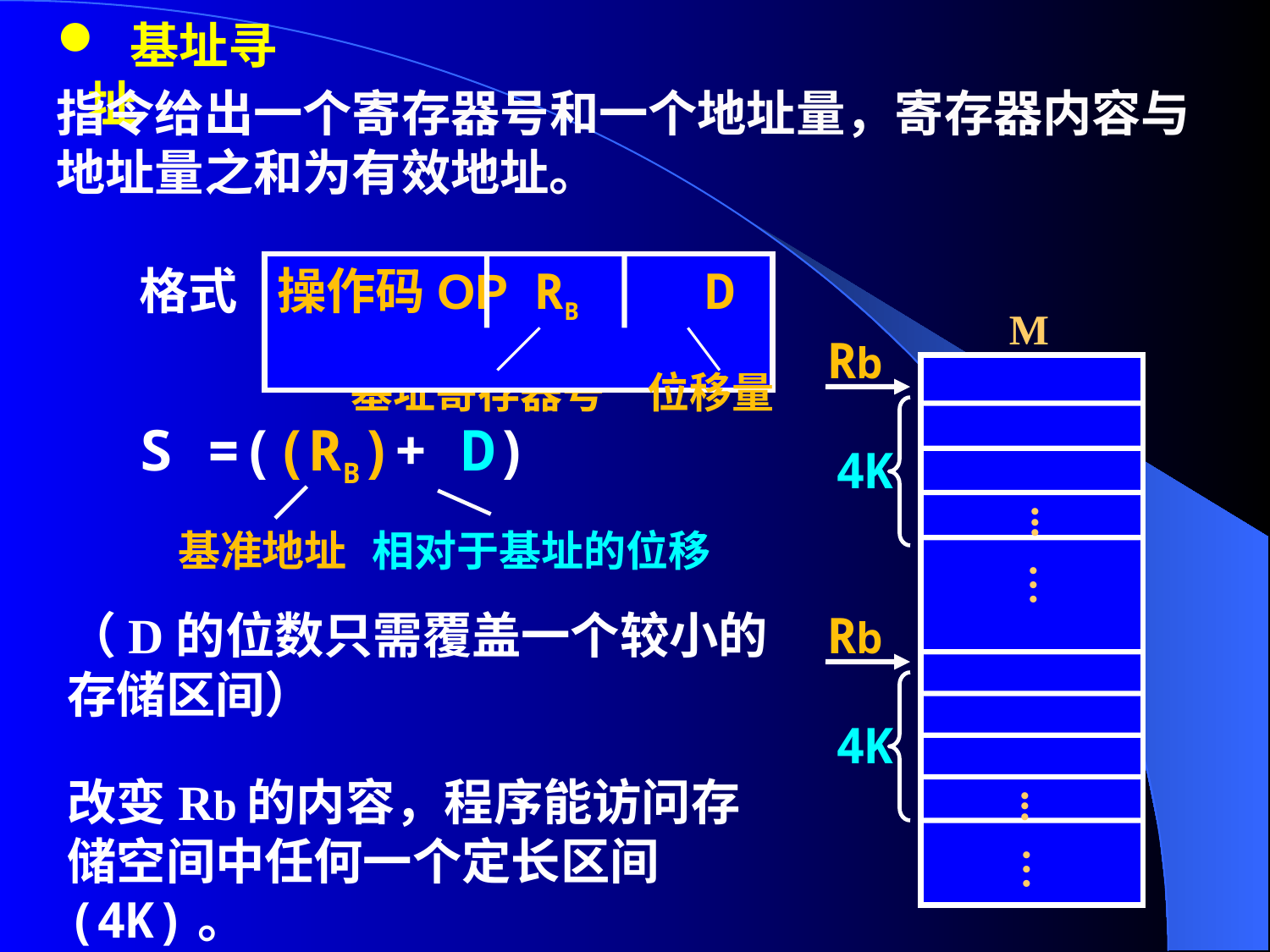

基址寻址
指令给出一个寄存器号和一个地址量，寄存器内容与地址量之和为有效地址。
格式
操作码OP  RB     D

 M
Rb

...

…
Rb

...

…

基址寄存器号
位移量
S =((RB)+ D)
 4K

基准地址
相对于基址的位移
（D的位数只需覆盖一个较小的存储区间）
 4K
改变Rb的内容，程序能访问存储空间中任何一个定长区间(4K)。